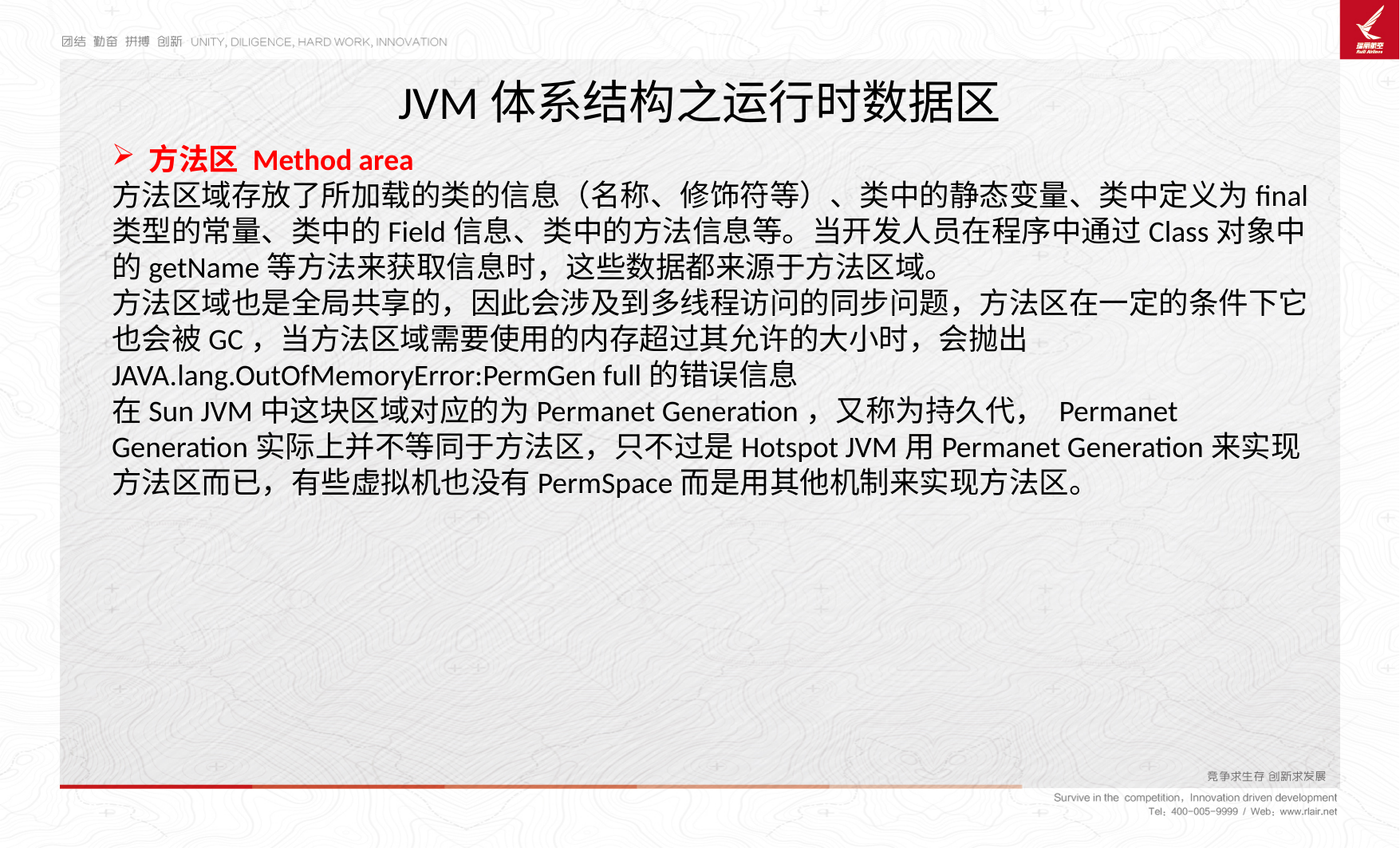

JVM体系结构之运行时数据区
方法区 Method area
方法区域存放了所加载的类的信息（名称、修饰符等）、类中的静态变量、类中定义为final类型的常量、类中的Field信息、类中的方法信息等。当开发人员在程序中通过Class对象中的getName等方法来获取信息时，这些数据都来源于方法区域。
方法区域也是全局共享的，因此会涉及到多线程访问的同步问题，方法区在一定的条件下它也会被GC，当方法区域需要使用的内存超过其允许的大小时，会抛出JAVA.lang.OutOfMemoryError:PermGen full的错误信息
在Sun JVM中这块区域对应的为Permanet Generation，又称为持久代， Permanet Generation实际上并不等同于方法区，只不过是Hotspot JVM用Permanet Generation来实现方法区而已，有些虚拟机也没有PermSpace而是用其他机制来实现方法区。